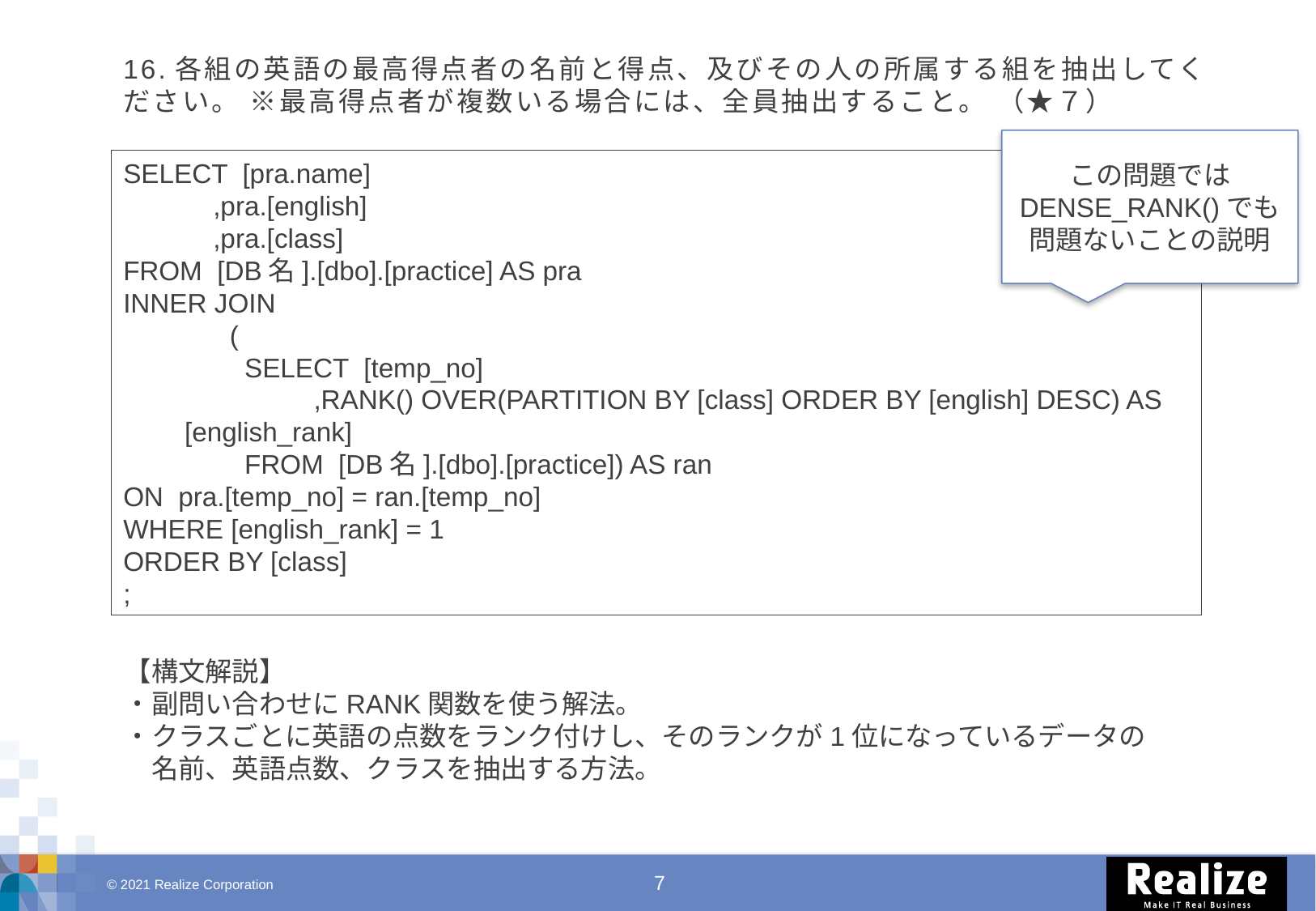

# 16.各組の英語の最高得点者の名前と得点、及びその人の所属する組を抽出してください。 ※最高得点者が複数いる場合には、全員抽出すること。 （★７）
この問題では
DENSE_RANK()でも問題ないことの説明
SELECT  [pra.name]
            ,pra.[english]
            ,pra.[class]
FROM  [DB名].[dbo].[practice] AS pra
INNER JOIN
      (
        SELECT  [temp_no]
	 ,RANK() OVER(PARTITION BY [class] ORDER BY [english] DESC) AS [english_rank]
        FROM  [DB名].[dbo].[practice]) AS ran
ON  pra.[temp_no] = ran.[temp_no]
WHERE [english_rank] = 1
ORDER BY [class]
;
【構文解説】
・副問い合わせにRANK関数を使う解法。
・クラスごとに英語の点数をランク付けし、そのランクが1位になっているデータの
　名前、英語点数、クラスを抽出する方法。